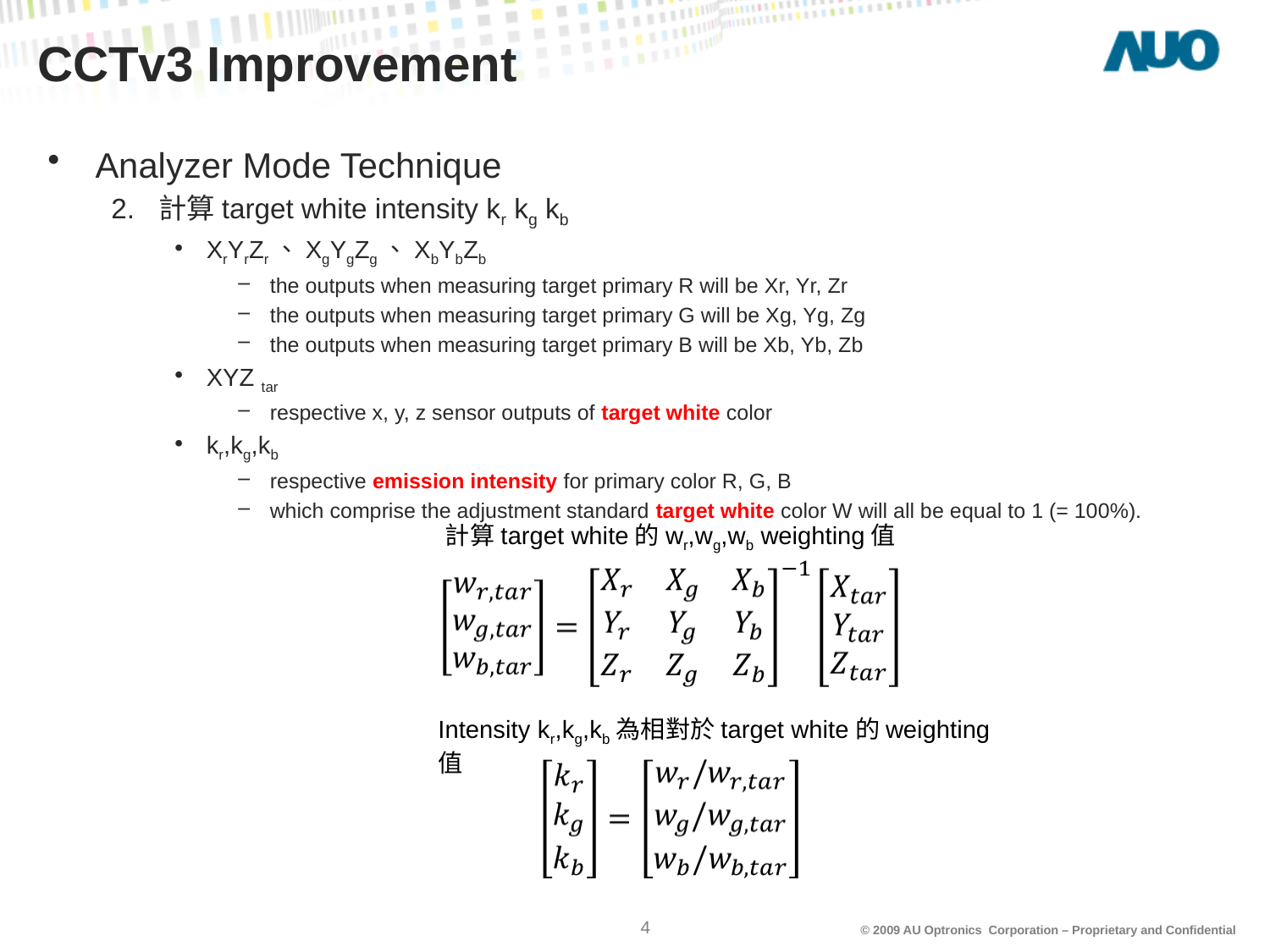

# CCTv3 Improvement
Analyzer Mode Technique
計算target white intensity kr kg kb
XrYrZr、XgYgZg、XbYbZb
the outputs when measuring target primary R will be Xr, Yr, Zr
the outputs when measuring target primary G will be Xg, Yg, Zg
the outputs when measuring target primary B will be Xb, Yb, Zb
XYZ tar
respective x, y, z sensor outputs of target white color
kr,kg,kb
respective emission intensity for primary color R, G, B
which comprise the adjustment standard target white color W will all be equal to 1 (= 100%).

計算target white的wr,wg,wb weighting值

Intensity kr,kg,kb為相對於target white的weighting值